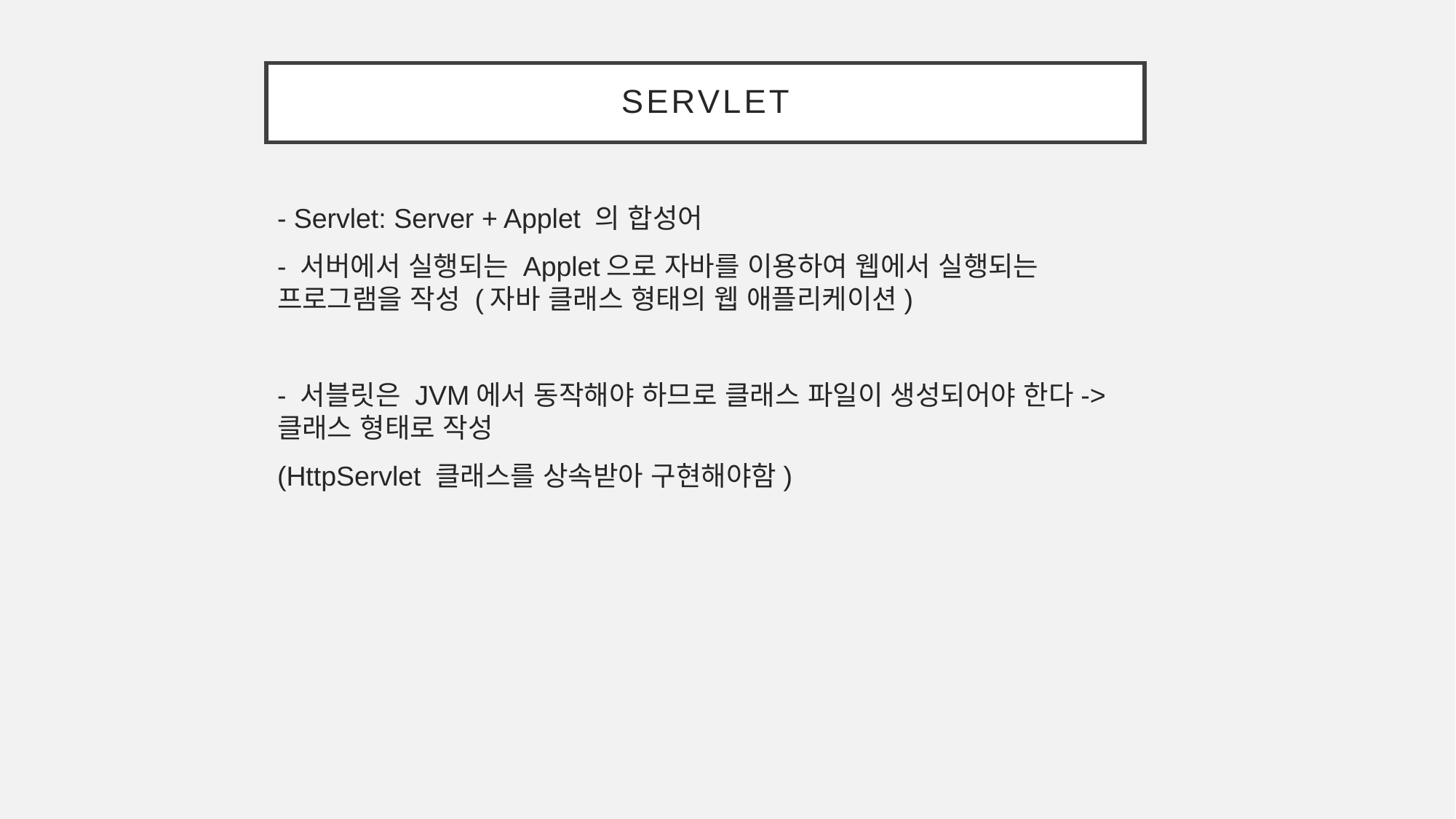

# sErvlet
- Servlet: Server + Applet 의 합성어
- 서버에서 실행되는 Applet으로 자바를 이용하여 웹에서 실행되는 프로그램을 작성 (자바 클래스 형태의 웹 애플리케이션)

- 서블릿은 JVM에서 동작해야 하므로 클래스 파일이 생성되어야 한다->클래스 형태로 작성
(HttpServlet 클래스를 상속받아 구현해야함)